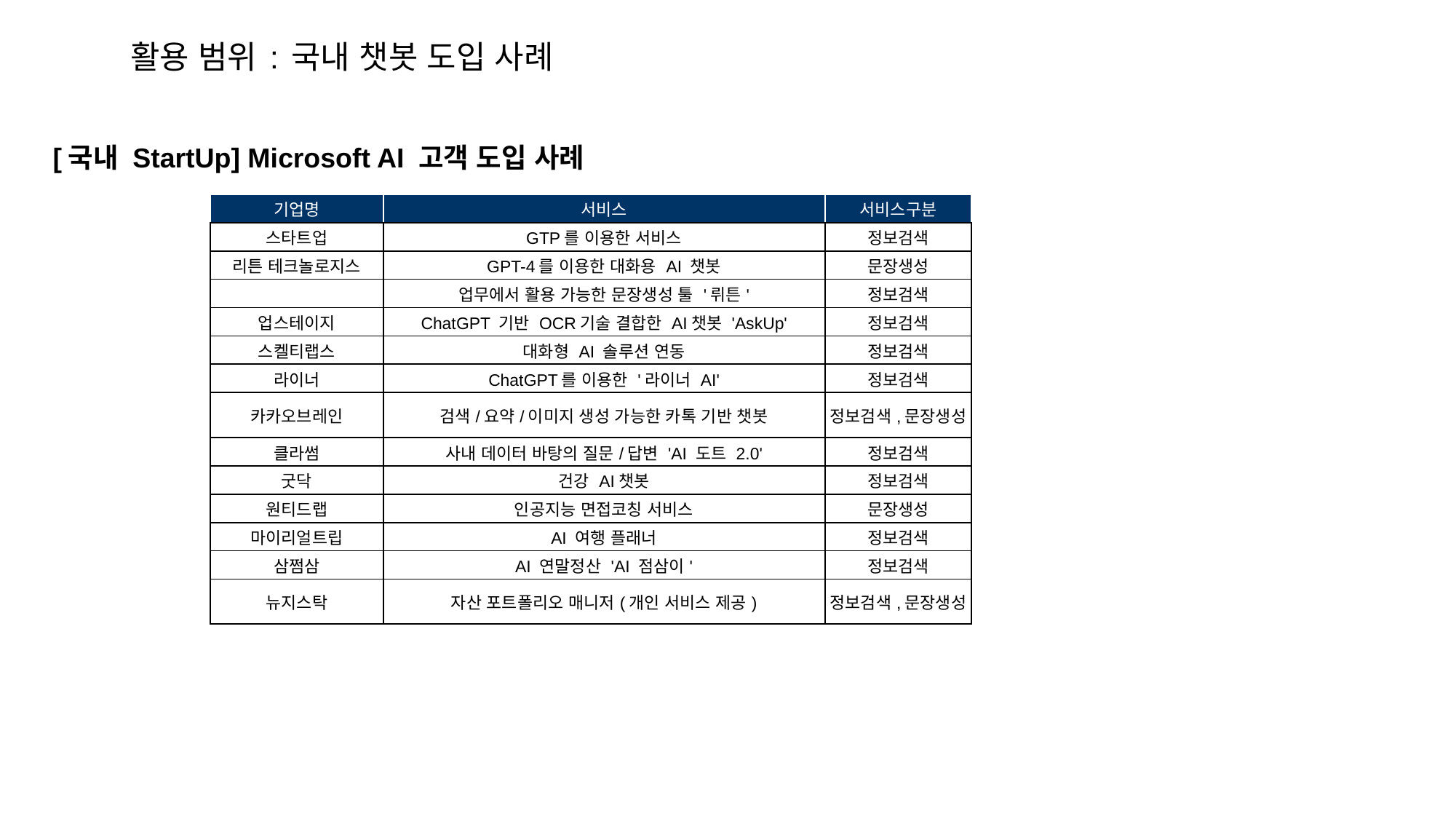

# 활용 범위 : 국내 챗봇 도입 사례
[국내 StartUp] Microsoft AI 고객 도입 사례
| 기업명 | 서비스 | 서비스구분 |
| --- | --- | --- |
| 스타트업 | GTP를 이용한 서비스 | 정보검색 |
| 리튼 테크놀로지스 | GPT-4를 이용한 대화용 AI 챗봇 | 문장생성 |
|  | 업무에서 활용 가능한 문장생성 툴 '뤼튼' | 정보검색 |
| 업스테이지 | ChatGPT 기반 OCR기술 결합한 AI챗봇 'AskUp' | 정보검색 |
| 스켈티랩스 | 대화형 AI 솔루션 연동 | 정보검색 |
| 라이너 | ChatGPT를 이용한 '라이너 AI' | 정보검색 |
| 카카오브레인 | 검색/요약/이미지 생성 가능한 카톡 기반 챗봇 | 정보검색,문장생성 |
| 클라썸 | 사내 데이터 바탕의 질문/답변 'AI 도트 2.0' | 정보검색 |
| 굿닥 | 건강 AI챗봇 | 정보검색 |
| 원티드랩 | 인공지능 면접코칭 서비스 | 문장생성 |
| 마이리얼트립 | AI 여행 플래너 | 정보검색 |
| 삼쩜삼 | AI 연말정산 'AI 점삼이' | 정보검색 |
| 뉴지스탁 | 자산 포트폴리오 매니저(개인 서비스 제공) | 정보검색,문장생성 |